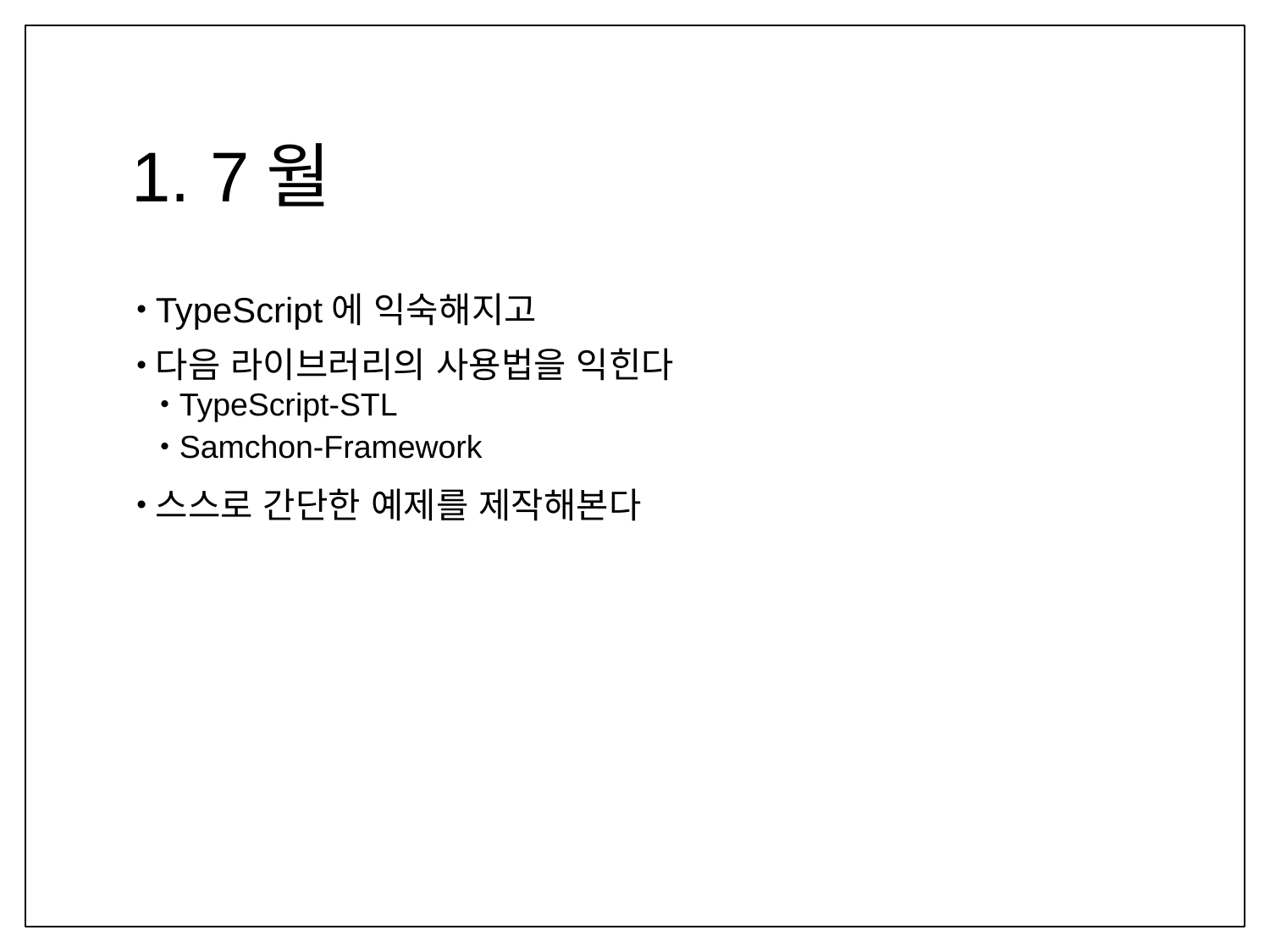

# 1. 7월
TypeScript에 익숙해지고
다음 라이브러리의 사용법을 익힌다
TypeScript-STL
Samchon-Framework
스스로 간단한 예제를 제작해본다